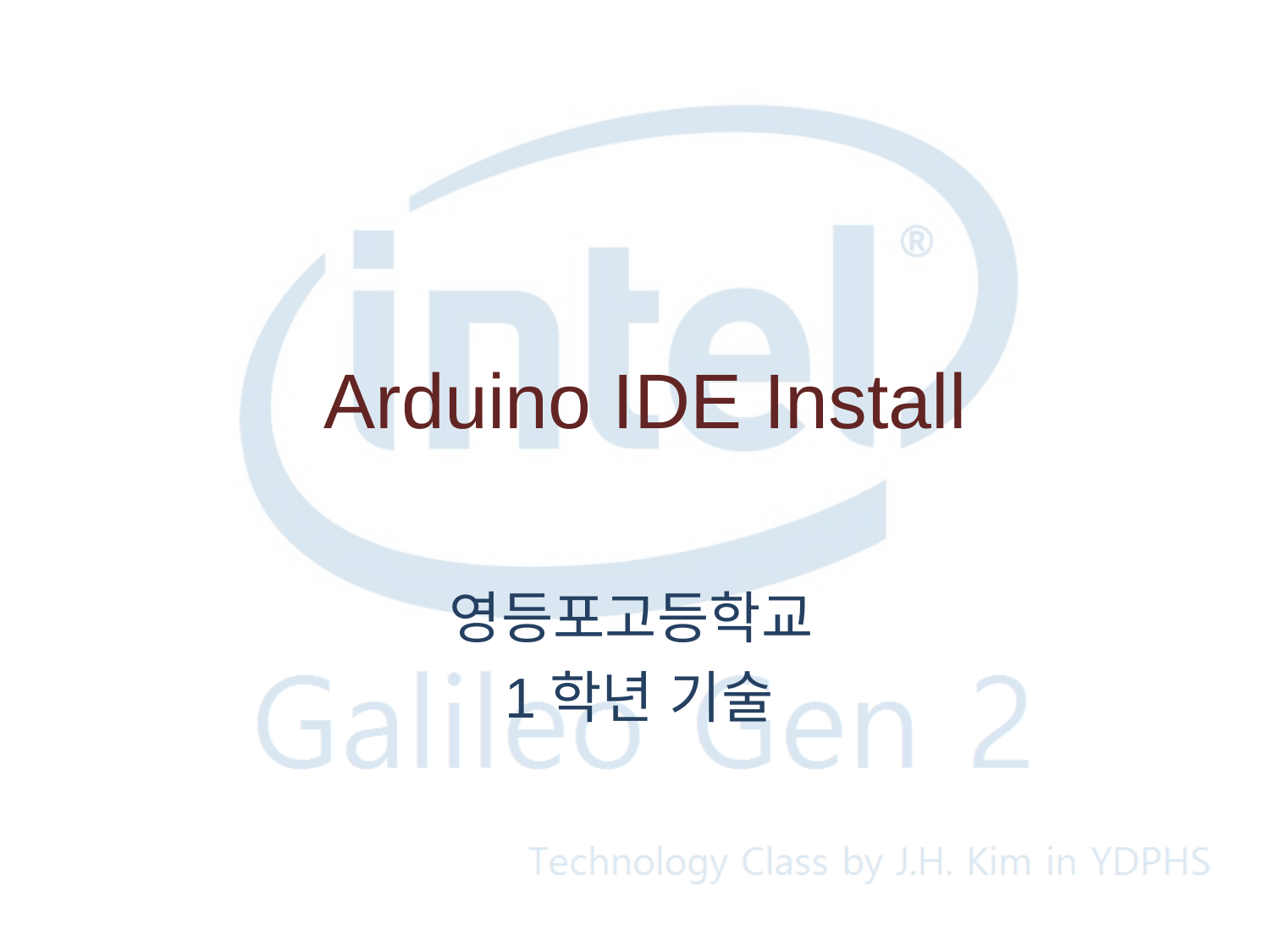

# Arduino IDE Install
영등포고등학교
1학년 기술